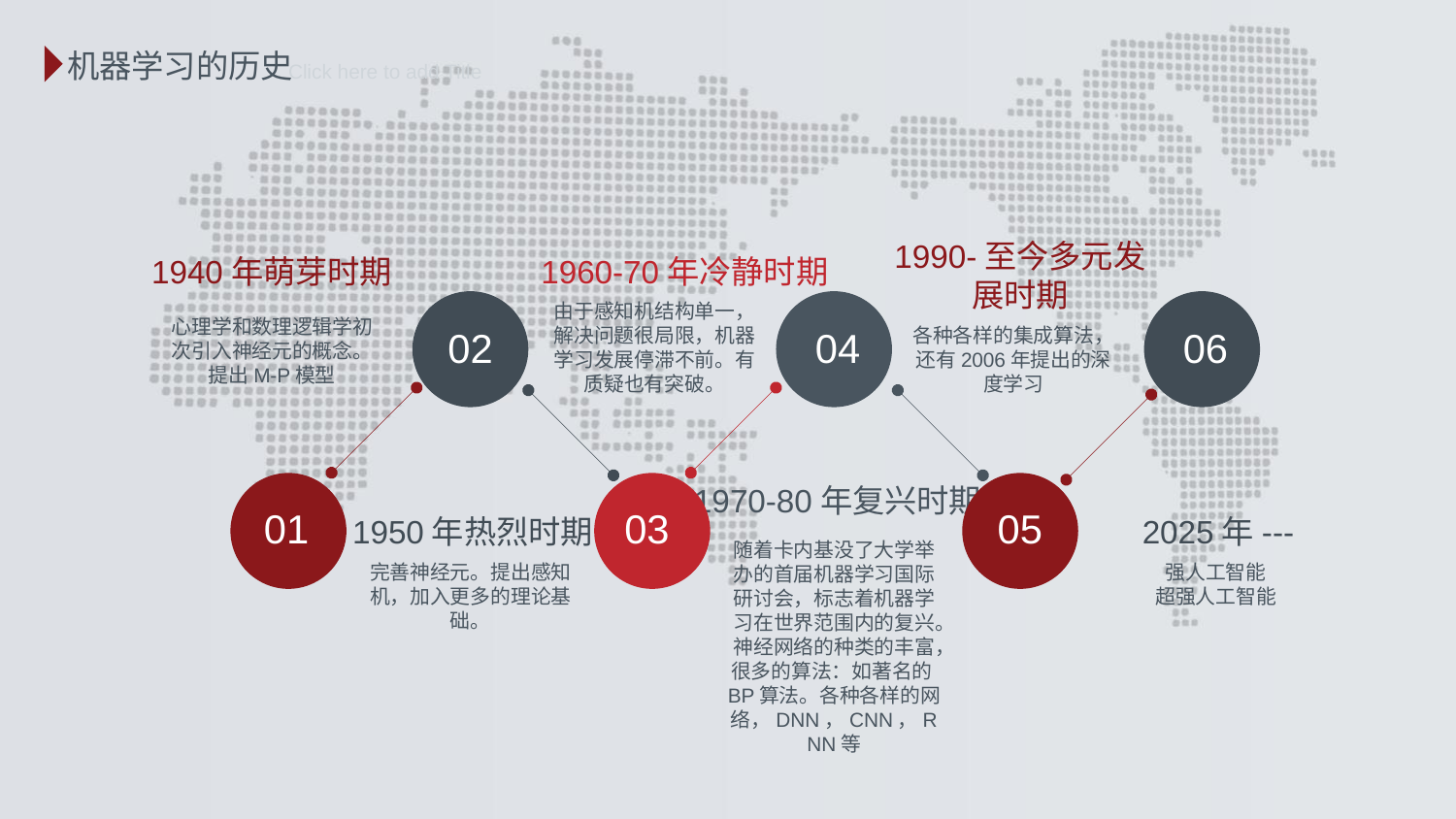

机器学习的历史
  Click here to add Title

1990-至今多元发展时期
各种各样的集成算法，还有2006年提出的深度学习
1940年萌芽时期
心理学和数理逻辑学初次引入神经元的概念。提出M-P模型
1960-70年冷静时期
由于感知机结构单一，解决问题很局限，机器学习发展停滞不前。有质疑也有突破。

02

04

06
1970-80年复兴时期
随着卡内基没了大学举办的首届机器学习国际研讨会，标志着机器学习在世界范围内的复兴。神经网络的种类的丰富，很多的算法：如著名的BP算法。各种各样的网络，DNN，CNN，RNN等

03

05

01
1950年热烈时期
完善神经元。提出感知机，加入更多的理论基础。
2025年---
强人工智能
超强人工智能